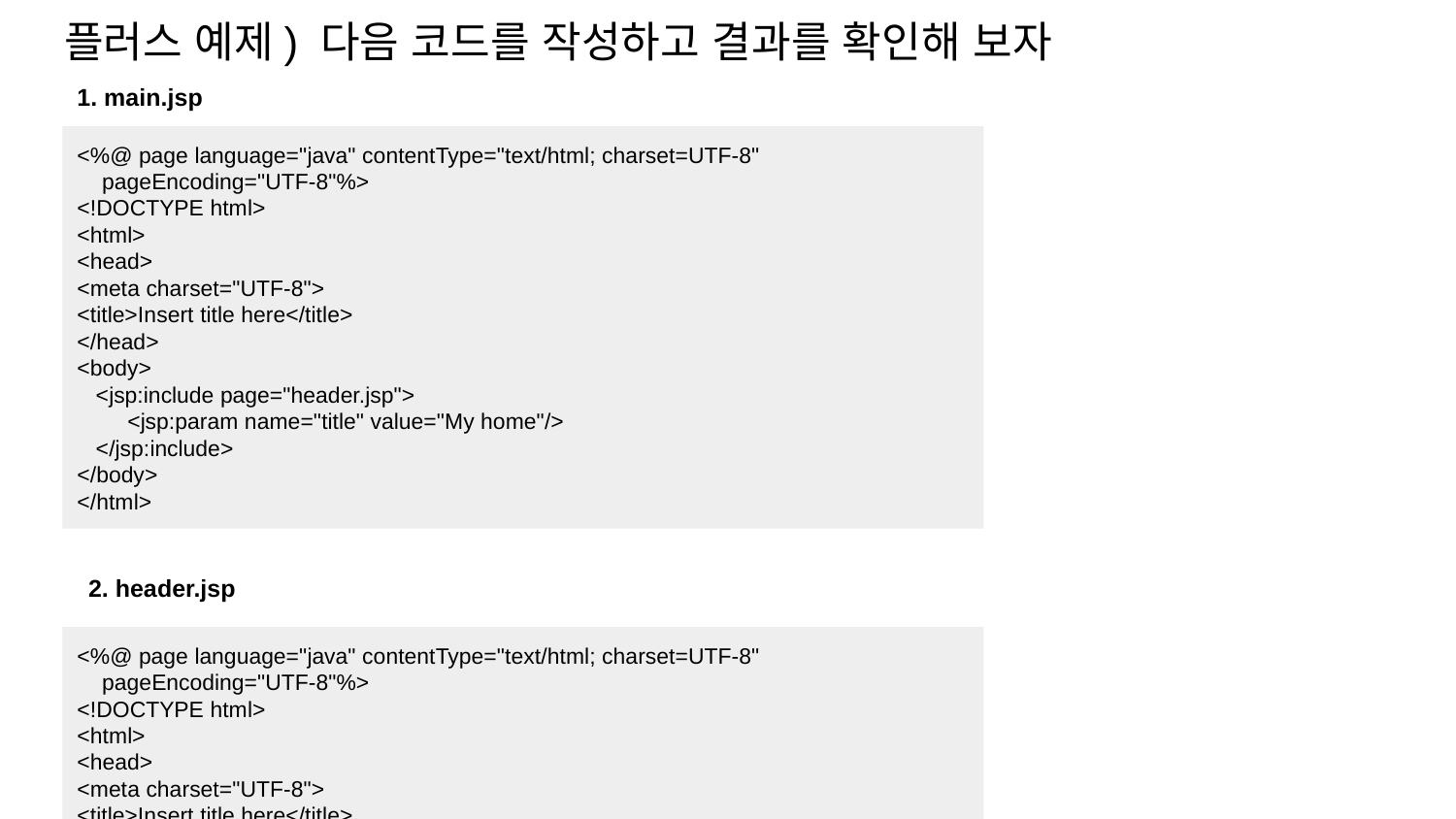

플러스 예제) 다음 코드를 작성하고 결과를 확인해 보자
1. main.jsp
<%@ page language="java" contentType="text/html; charset=UTF-8"
    pageEncoding="UTF-8"%>
<!DOCTYPE html>
<html>
<head>
<meta charset="UTF-8">
<title>Insert title here</title>
</head>
<body>
   <jsp:include page="header.jsp">
        <jsp:param name="title" value="My home"/>
   </jsp:include>
</body>
</html>
2. header.jsp
<%@ page language="java" contentType="text/html; charset=UTF-8"
    pageEncoding="UTF-8"%>
<!DOCTYPE html>
<html>
<head>
<meta charset="UTF-8">
<title>Insert title here</title>
</head>
<body>
<%
    String title=request.getParameter("title");
    out.println(title);
%>
</body>
</html>